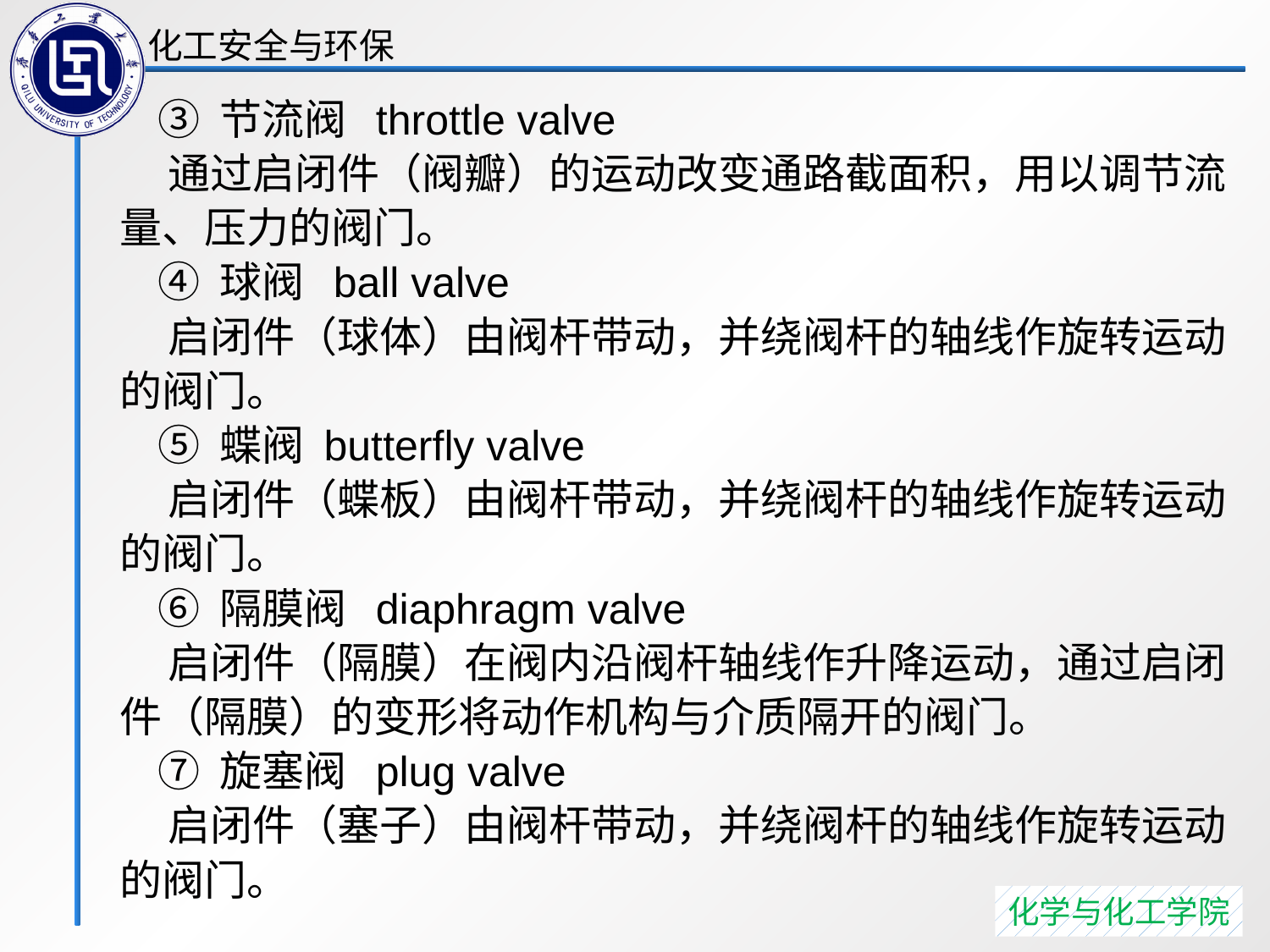

③ 节流阀  throttle valve
    通过启闭件（阀瓣）的运动改变通路截面积，用以调节流量、压力的阀门。
    ④ 球阀  ball valve
    启闭件（球体）由阀杆带动，并绕阀杆的轴线作旋转运动的阀门。
    ⑤ 蝶阀 butterfly valve
    启闭件（蝶板）由阀杆带动，并绕阀杆的轴线作旋转运动的阀门。
    ⑥ 隔膜阀  diaphragm valve
    启闭件（隔膜）在阀内沿阀杆轴线作升降运动，通过启闭件（隔膜）的变形将动作机构与介质隔开的阀门。
    ⑦ 旋塞阀  plug valve
    启闭件（塞子）由阀杆带动，并绕阀杆的轴线作旋转运动的阀门。